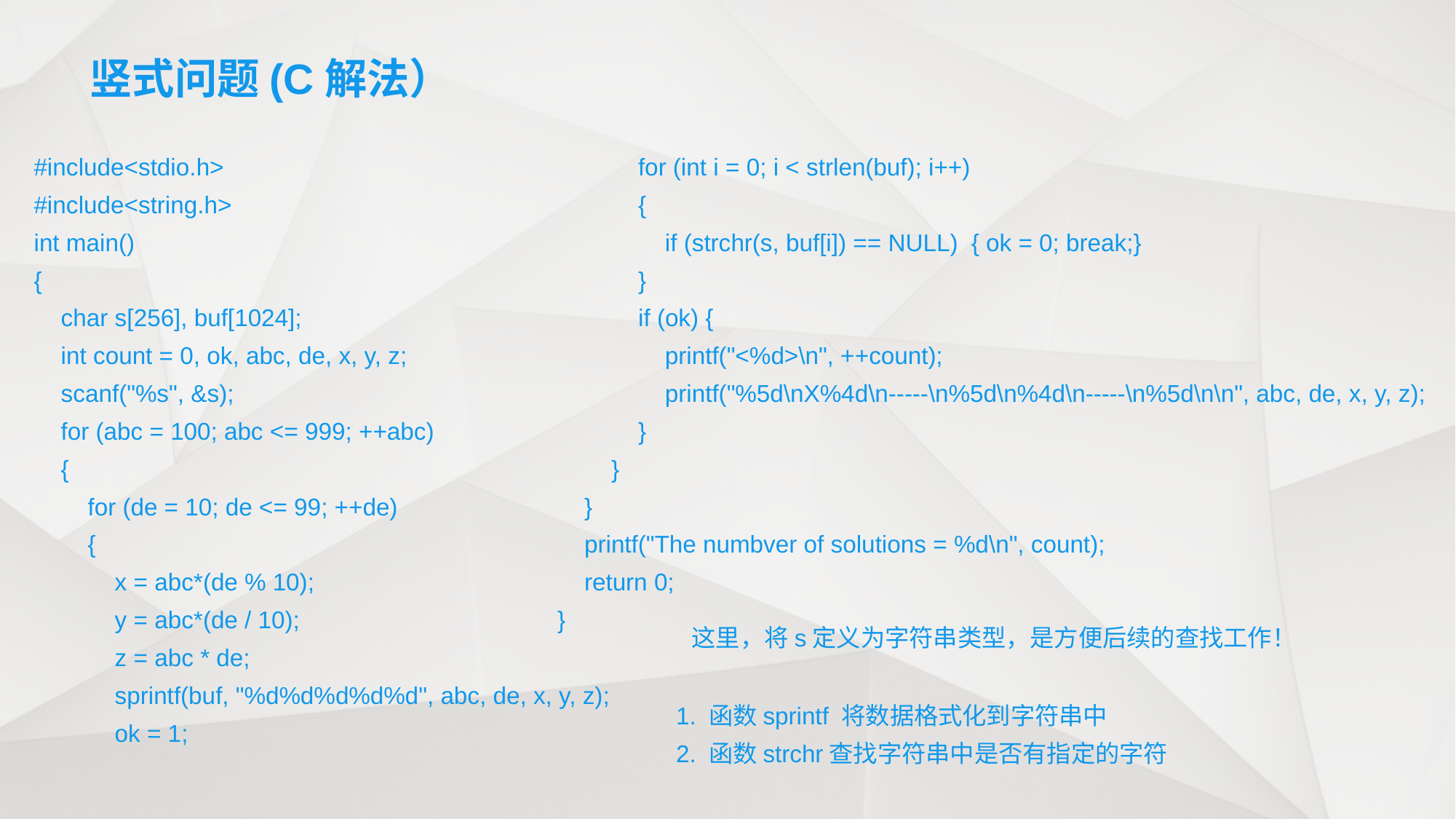

# 竖式问题(C解法）
#include<stdio.h>
#include<string.h>
int main()
{
    char s[256], buf[1024];
    int count = 0, ok, abc, de, x, y, z;
    scanf("%s", &s);
    for (abc = 100; abc <= 999; ++abc)
    {
        for (de = 10; de <= 99; ++de)
        {
            x = abc*(de % 10);
            y = abc*(de / 10);
            z = abc * de;
            sprintf(buf, "%d%d%d%d%d", abc, de, x, y, z);
            ok = 1;
            for (int i = 0; i < strlen(buf); i++)
            {
                if (strchr(s, buf[i]) == NULL)  { ok = 0; break;}
            }
            if (ok) {
                printf("<%d>\n", ++count);
                printf("%5d\nX%4d\n-----\n%5d\n%4d\n-----\n%5d\n\n", abc, de, x, y, z);
            }
        }
    }
    printf("The numbver of solutions = %d\n", count);
    return 0;
}
这里，将s定义为字符串类型，是方便后续的查找工作！
1. 函数sprintf 将数据格式化到字符串中
2. 函数strchr查找字符串中是否有指定的字符